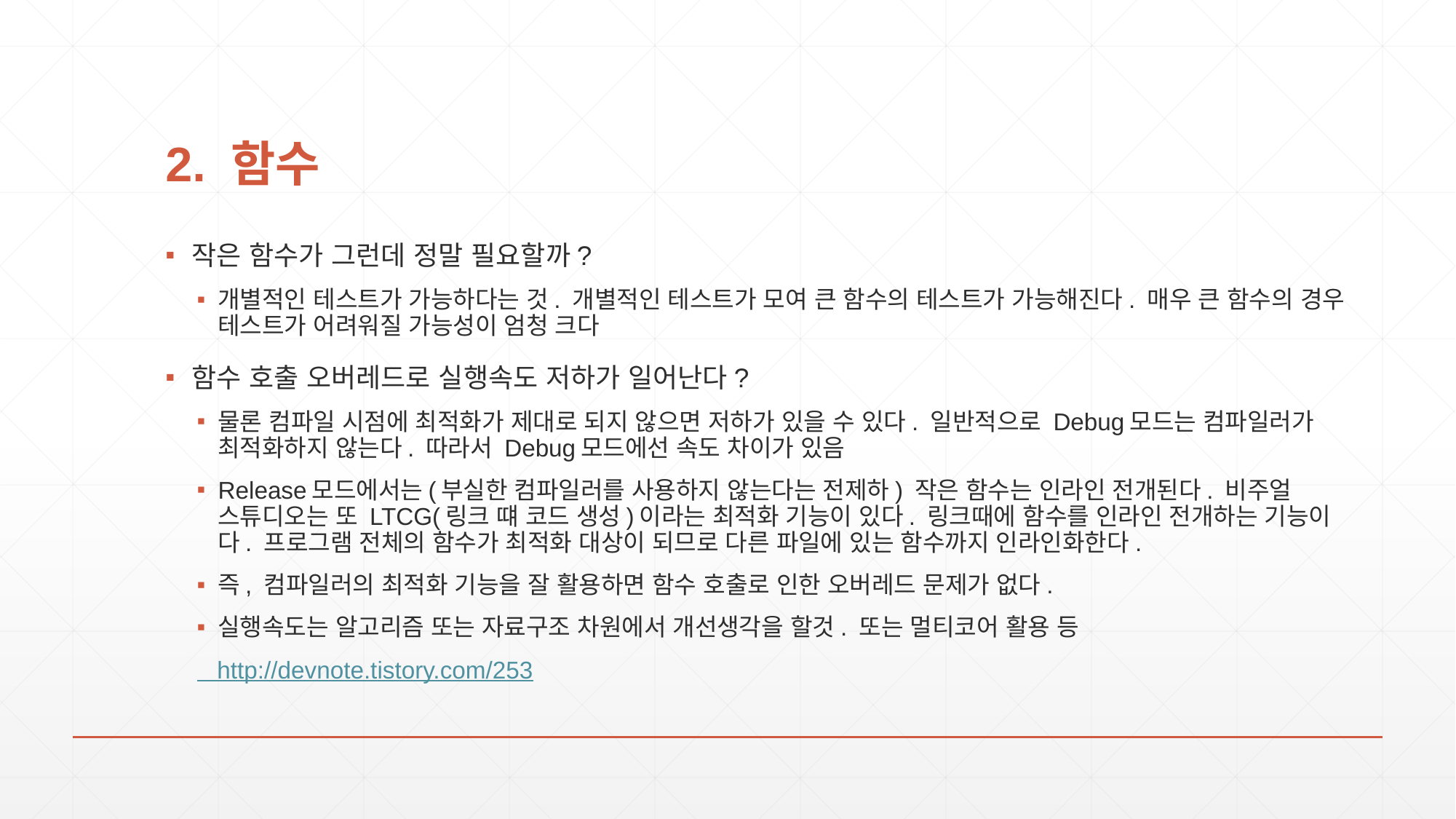

# 2. 함수
작은 함수가 그런데 정말 필요할까?
개별적인 테스트가 가능하다는 것. 개별적인 테스트가 모여 큰 함수의 테스트가 가능해진다. 매우 큰 함수의 경우 테스트가 어려워질 가능성이 엄청 크다
함수 호출 오버레드로 실행속도 저하가 일어난다?
물론 컴파일 시점에 최적화가 제대로 되지 않으면 저하가 있을 수 있다. 일반적으로 Debug모드는 컴파일러가 최적화하지 않는다. 따라서 Debug모드에선 속도 차이가 있음
Release모드에서는(부실한 컴파일러를 사용하지 않는다는 전제하) 작은 함수는 인라인 전개된다. 비주얼 스튜디오는 또 LTCG(링크 떄 코드 생성)이라는 최적화 기능이 있다. 링크때에 함수를 인라인 전개하는 기능이다. 프로그램 전체의 함수가 최적화 대상이 되므로 다른 파일에 있는 함수까지 인라인화한다.
즉, 컴파일러의 최적화 기능을 잘 활용하면 함수 호출로 인한 오버레드 문제가 없다.
실행속도는 알고리즘 또는 자료구조 차원에서 개선생각을 할것. 또는 멀티코어 활용 등
   http://devnote.tistory.com/253